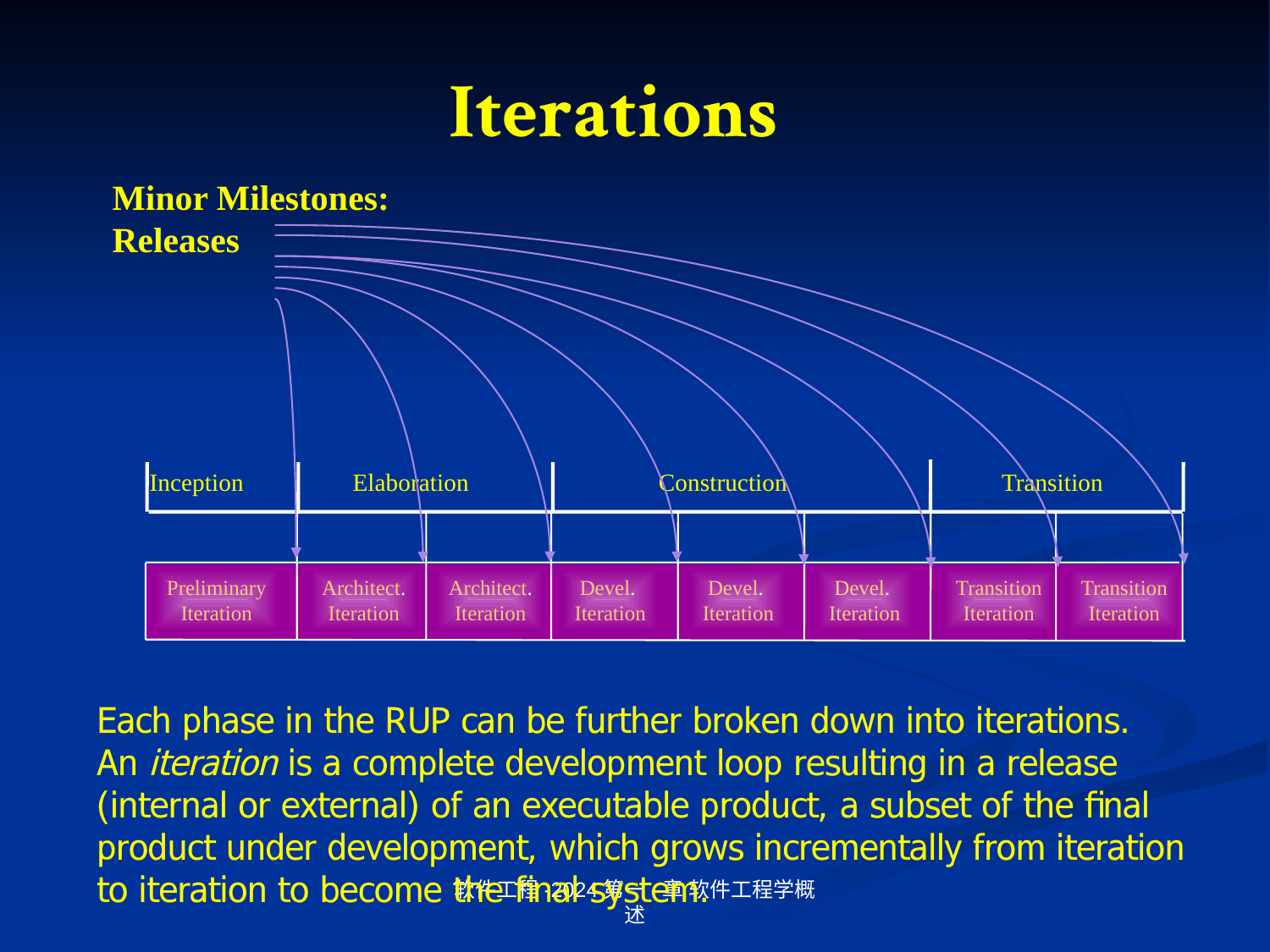

# Iterations
Minor Milestones:
Releases

Inception
Elaboration
Construction
Transition

Preliminary
Iteration
Architect.
Iteration
Architect.
Iteration
Devel.
Iteration
Devel.
Iteration
Devel.
Iteration
Transition
Iteration
Transition
Iteration

Each phase in the RUP can be further broken down into iterations.
An iteration is a complete development loop resulting in a release (internal or external) of an executable product, a subset of the final product under development, which grows incrementally from iteration to iteration to become the final system.
软件工程-2024第一-章 软件工程学概述
133